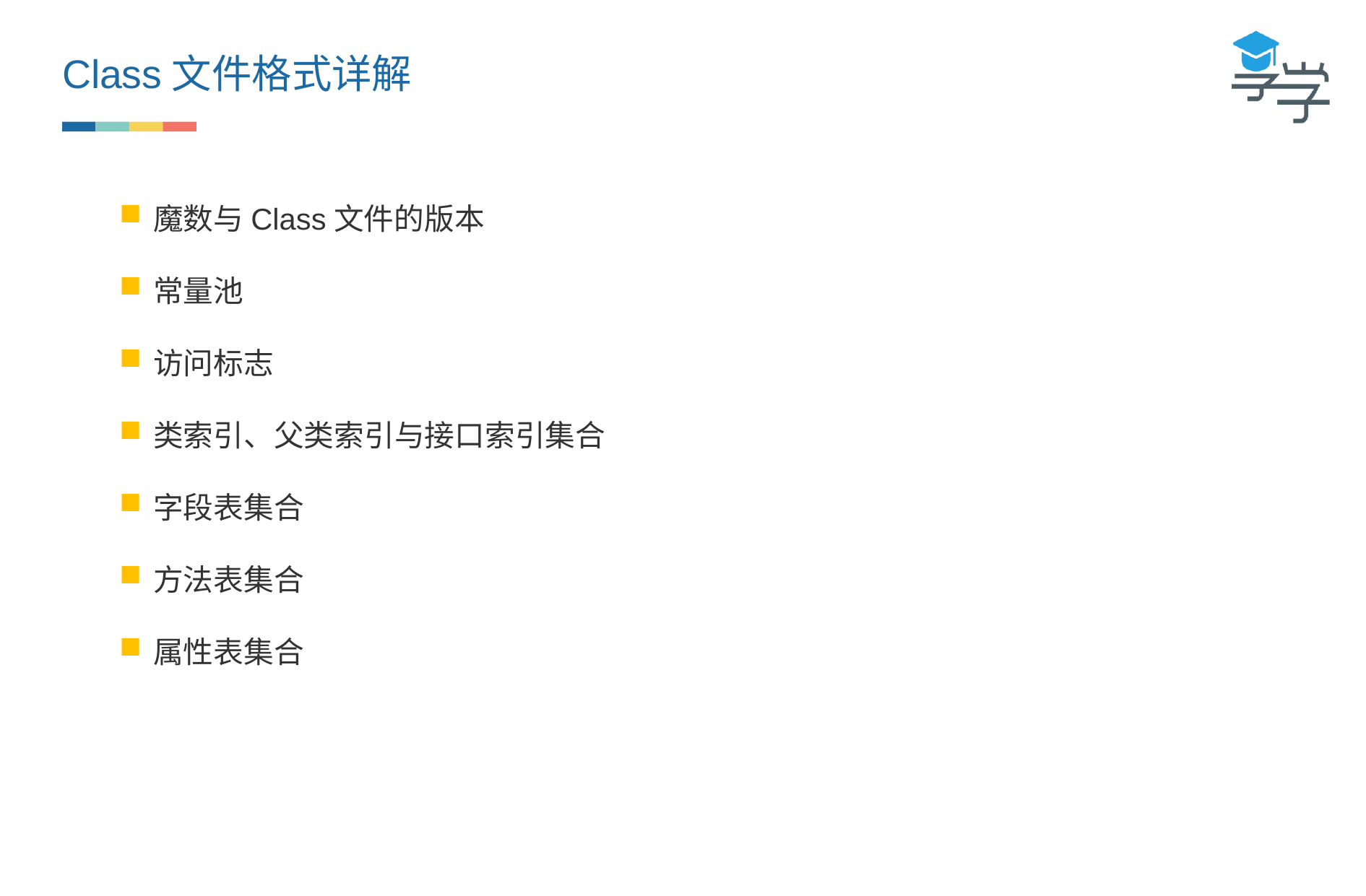

Class文件格式详解

魔数与Class文件的版本
常量池
访问标志
类索引、父类索引与接口索引集合
字段表集合
方法表集合
属性表集合